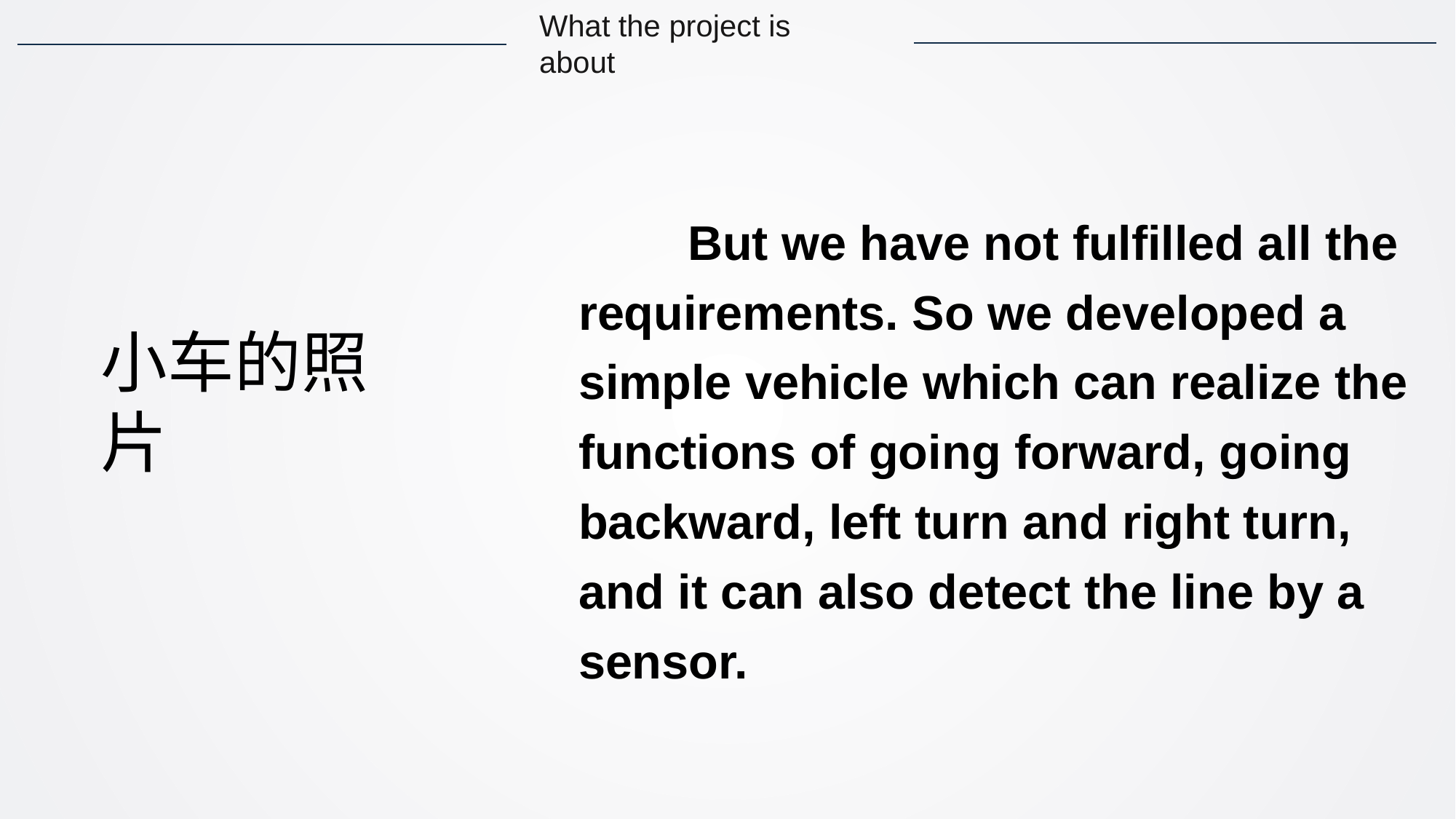

What the project is about
 	But we have not fulfilled all the requirements. So we developed a simple vehicle which can realize the functions of going forward, going  backward, left turn and right turn, and it can also detect the line by a sensor.
小车的照片